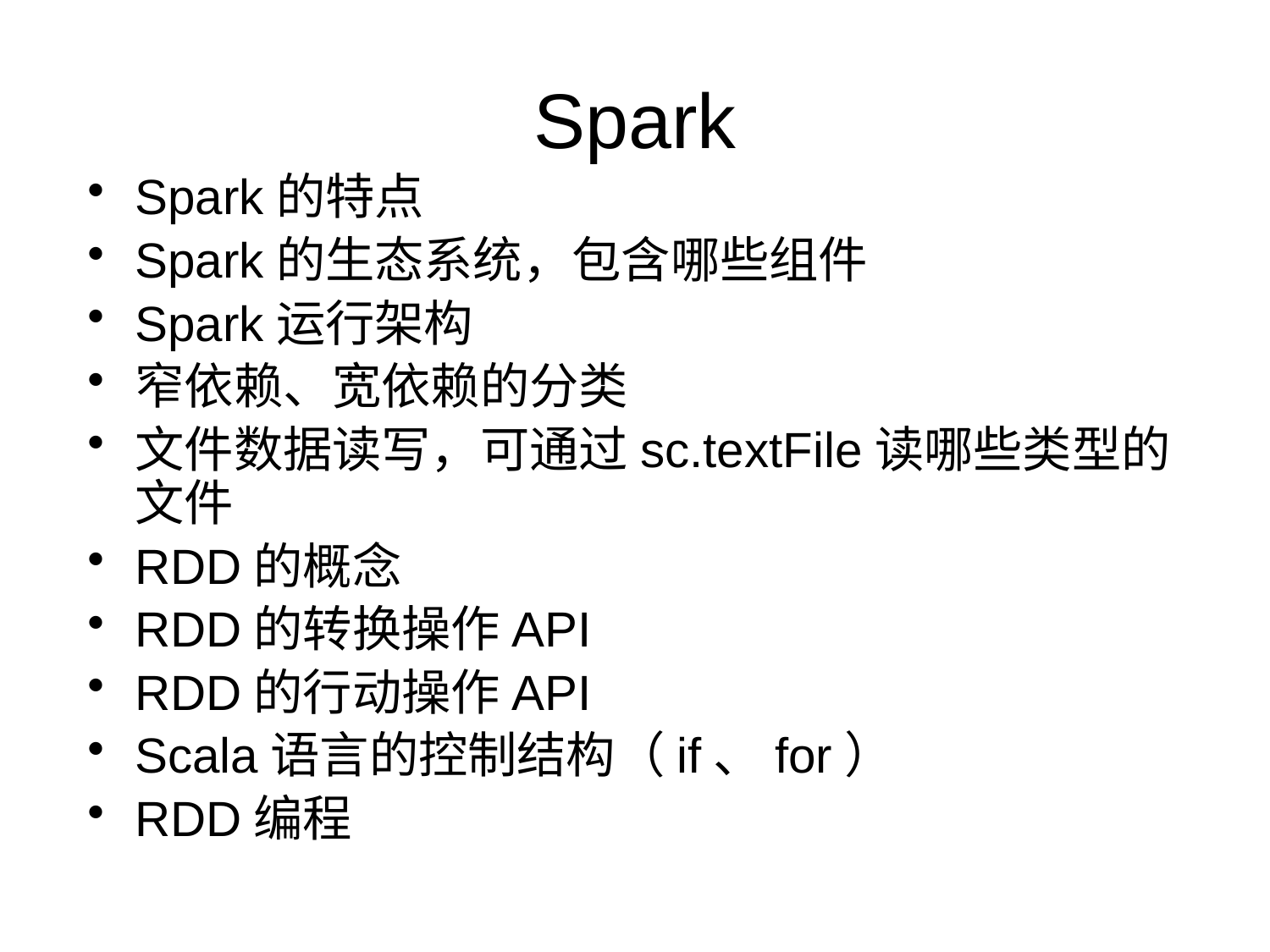

# Spark
Spark的特点
Spark的生态系统，包含哪些组件
Spark运行架构
窄依赖、宽依赖的分类
文件数据读写，可通过sc.textFile读哪些类型的文件
RDD的概念
RDD的转换操作API
RDD的行动操作API
Scala语言的控制结构（if、for）
RDD编程